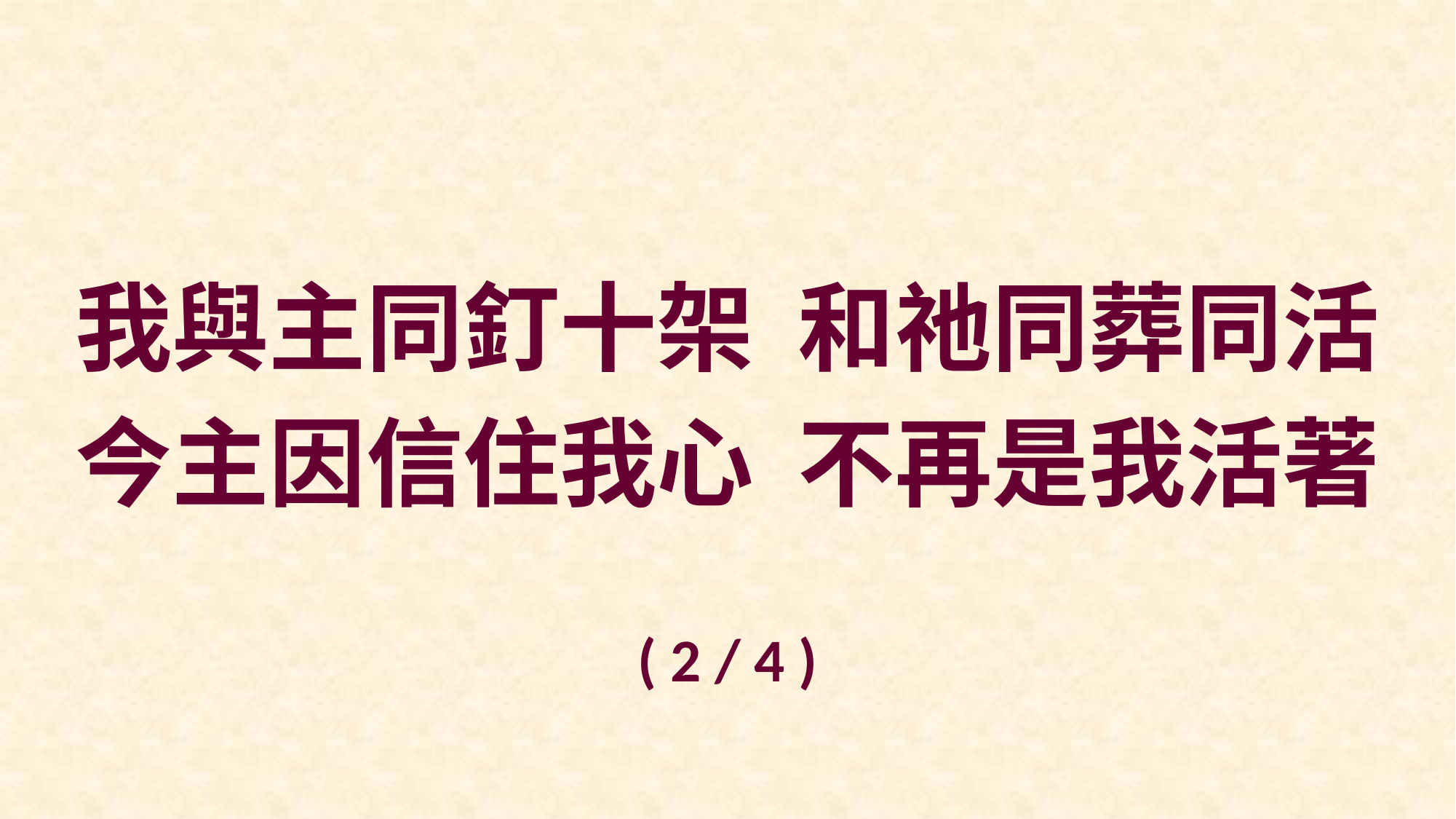

我與主同釘十架  和祂同葬同活
今主因信住我心  不再是我活著
( 2 / 4 )